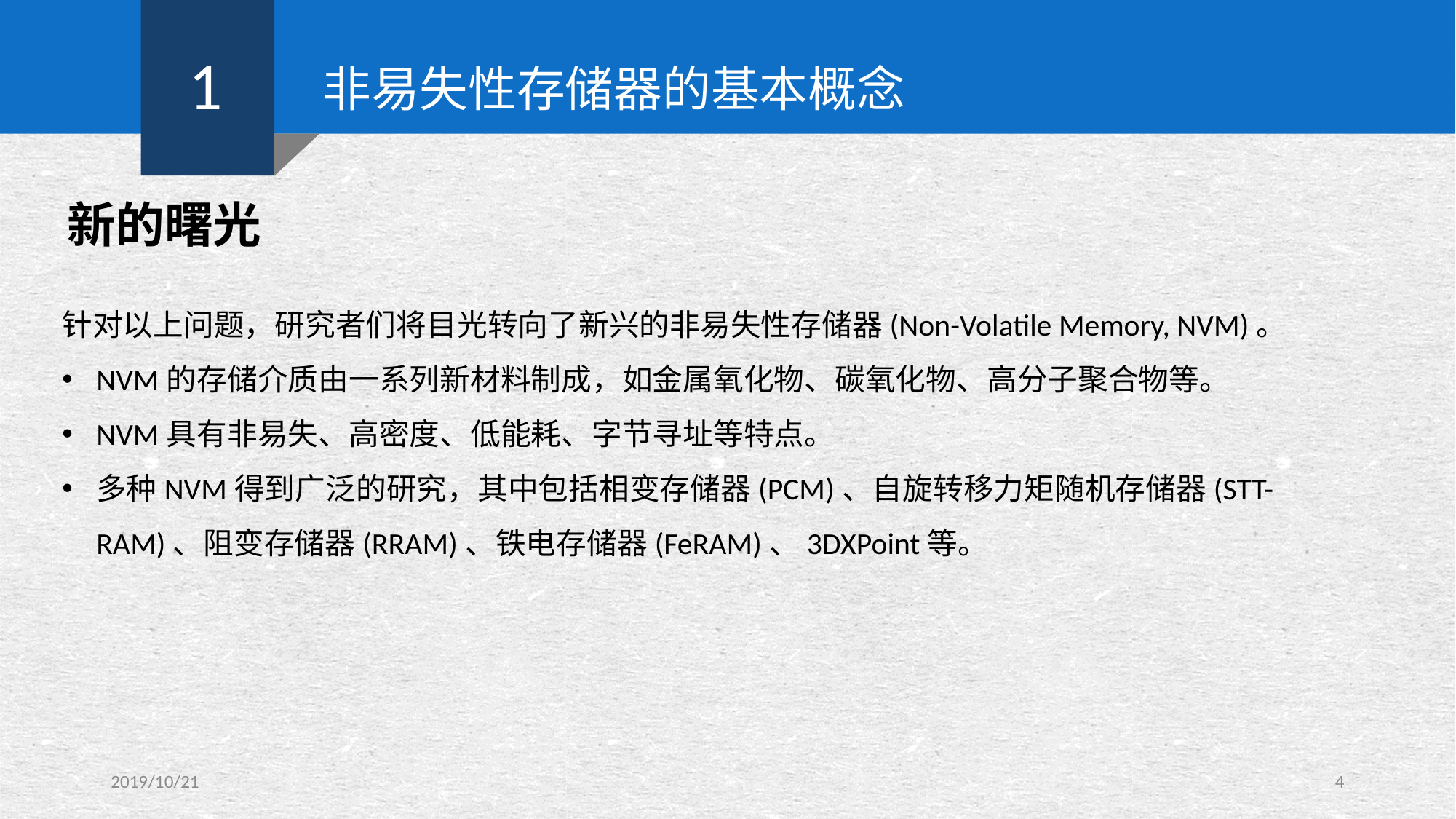

1
非易失性存储器的基本概念

新的曙光
针对以上问题，研究者们将目光转向了新兴的非易失性存储器(Non-Volatile Memory, NVM)。
NVM的存储介质由一系列新材料制成，如金属氧化物、碳氧化物、高分子聚合物等。
NVM具有非易失、高密度、低能耗、字节寻址等特点。
多种NVM得到广泛的研究，其中包括相变存储器(PCM)、自旋转移力矩随机存储器(STT-RAM)、阻变存储器(RRAM)、铁电存储器(FeRAM)、3DXPoint等。
2019/10/21
4